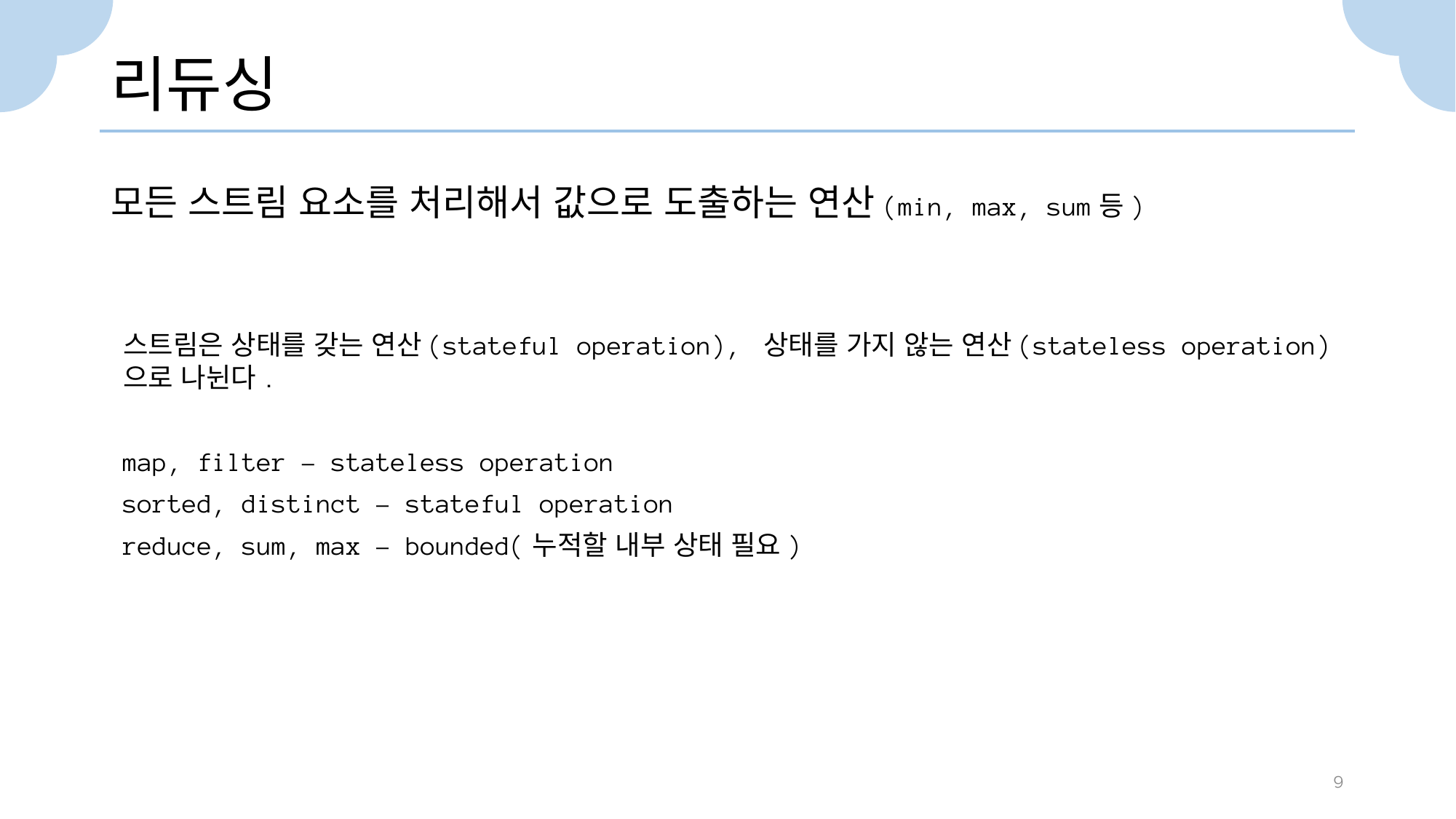

# 리듀싱
모든 스트림 요소를 처리해서 값으로 도출하는 연산(min, max, sum등)
스트림은 상태를 갖는 연산(stateful operation), 상태를 가지 않는 연산(stateless operation)으로 나뉜다.

map, filter – stateless operation
sorted, distinct – stateful operation
reduce, sum, max – bounded(누적할 내부 상태 필요)

9